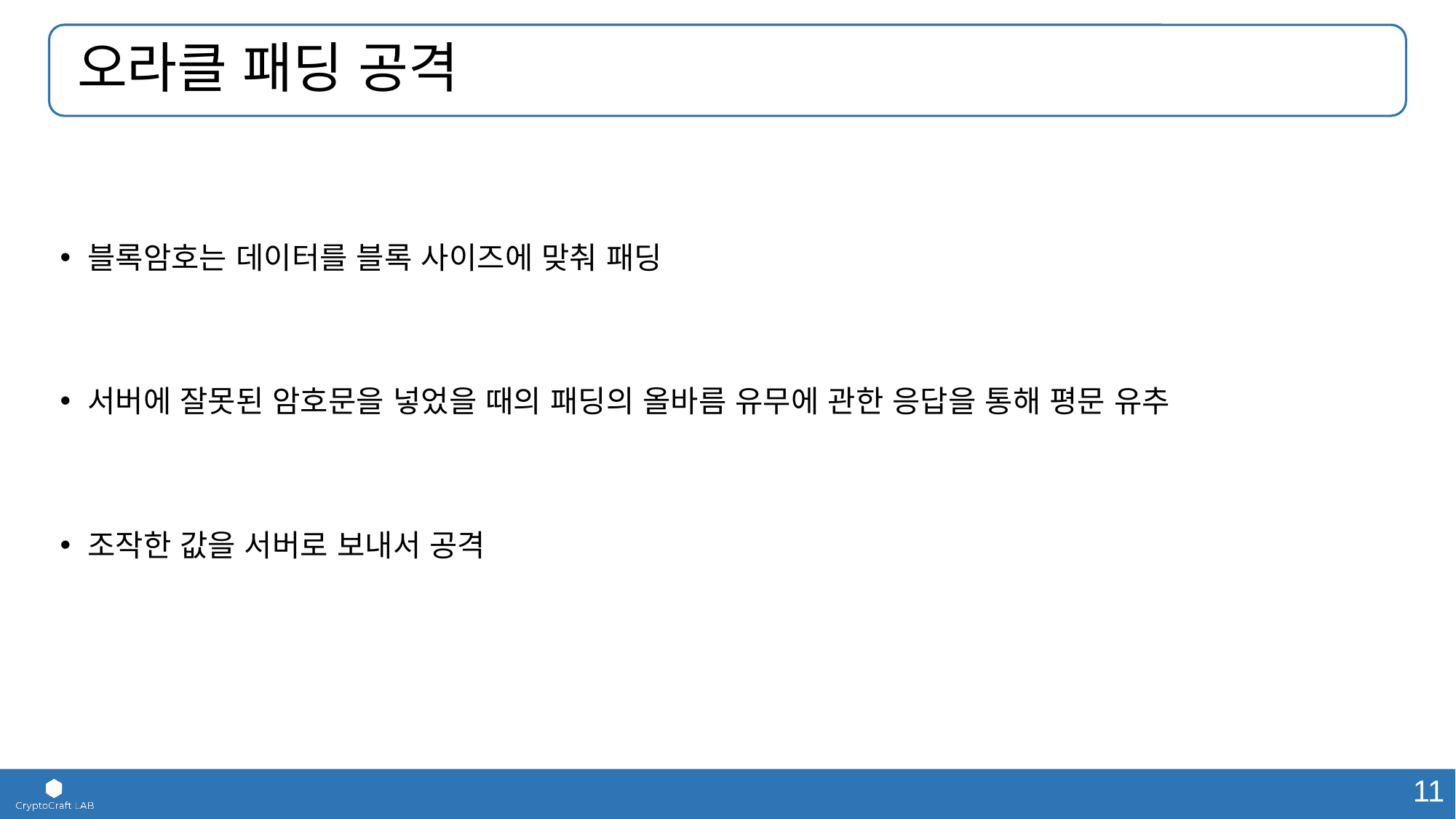

# 오라클 패딩 공격

블록암호는 데이터를 블록 사이즈에 맞춰 패딩

서버에 잘못된 암호문을 넣었을 때의 패딩의 올바름 유무에 관한 응답을 통해 평문 유추

조작한 값을 서버로 보내서 공격